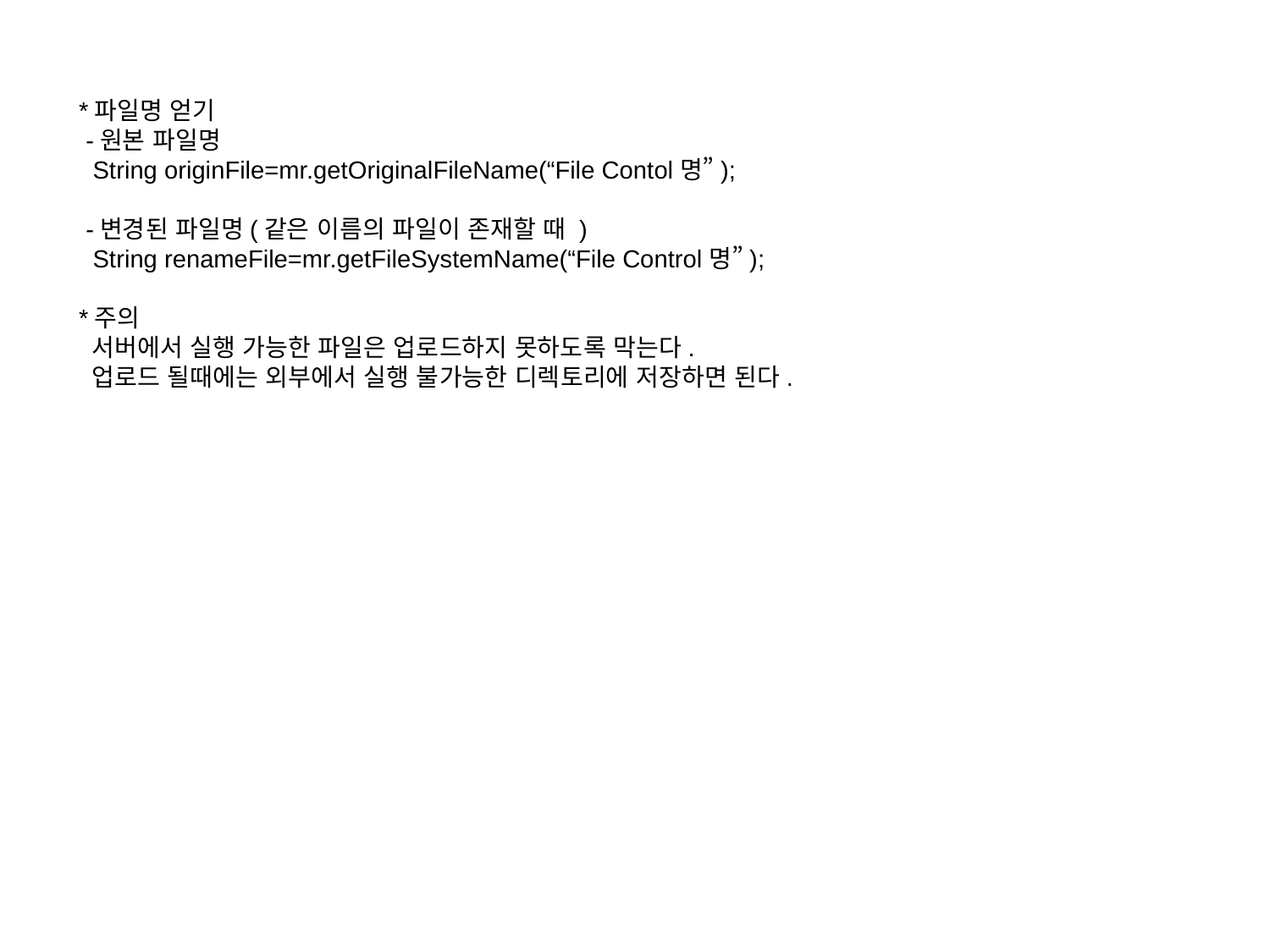

*파일명 얻기
 -원본 파일명
  String originFile=mr.getOriginalFileName(“File Contol명”);

 -변경된 파일명(같은 이름의 파일이 존재할 때 )
  String renameFile=mr.getFileSystemName(“File Control명”);

*주의
 서버에서 실행 가능한 파일은 업로드하지 못하도록 막는다.
 업로드 될때에는 외부에서 실행 불가능한 디렉토리에 저장하면 된다.